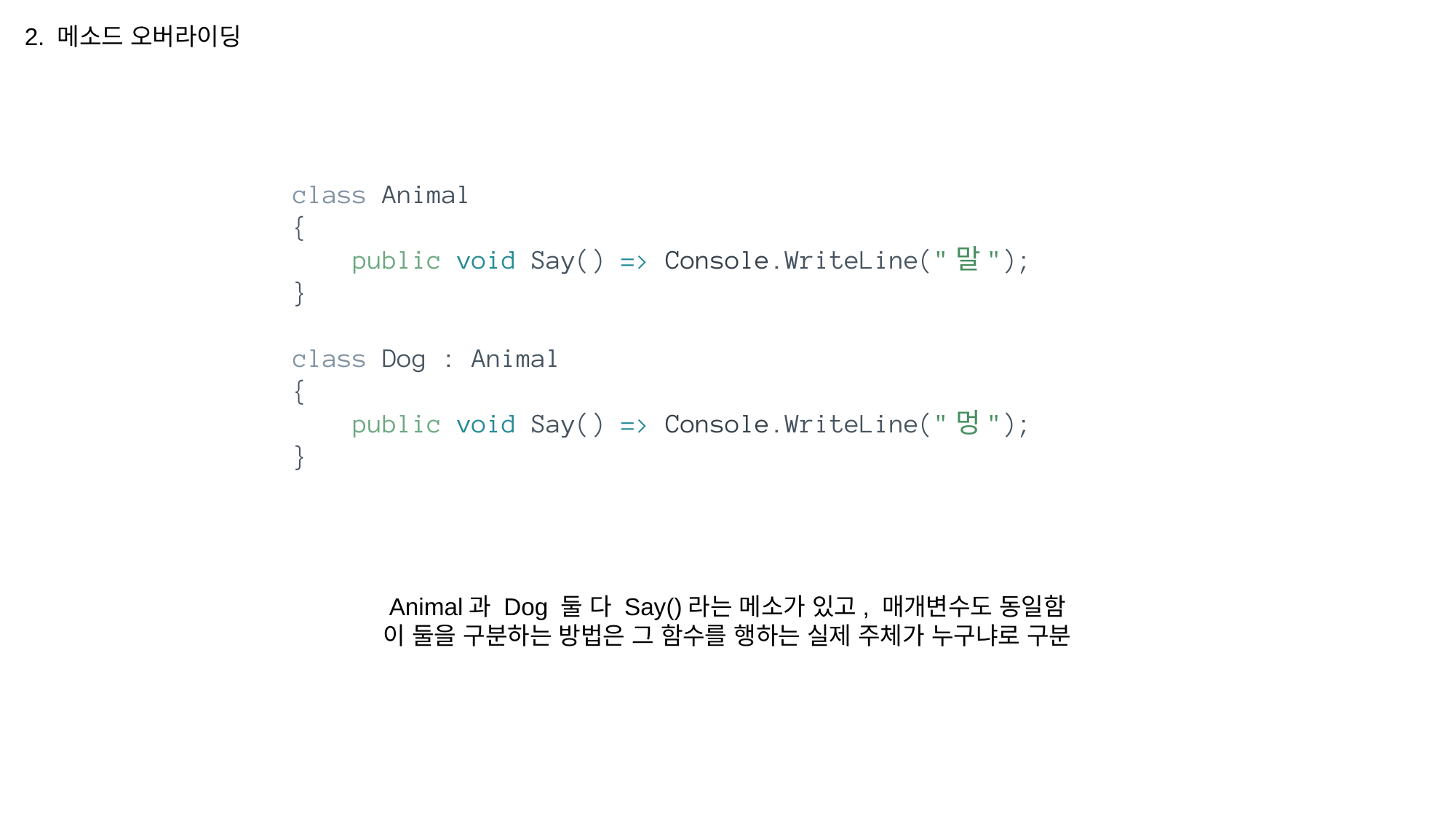

2. 메소드 오버라이딩
class Animal
{
    public void Say() => Console.WriteLine("말");
}
class Dog : Animal
{
    public void Say() => Console.WriteLine("멍");
}
Animal과 Dog 둘 다 Say()라는 메소가 있고, 매개변수도 동일함
이 둘을 구분하는 방법은 그 함수를 행하는 실제 주체가 누구냐로 구분